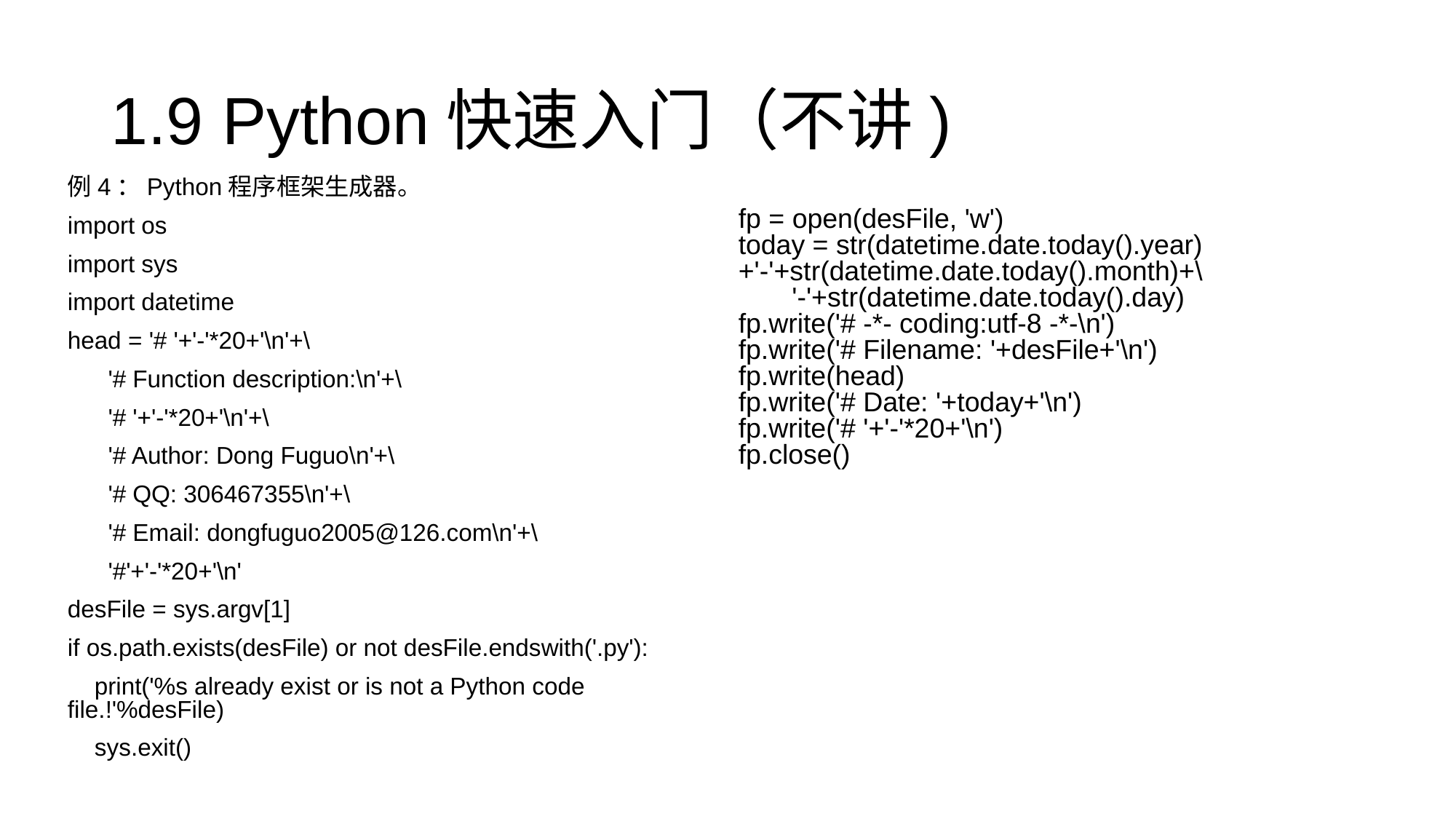

# 1.9 Python快速入门（不讲)
例4：Python程序框架生成器。
import os
import sys
import datetime
head = '# '+'-'*20+'\n'+\
      '# Function description:\n'+\
      '# '+'-'*20+'\n'+\
      '# Author: Dong Fuguo\n'+\
      '# QQ: 306467355\n'+\
      '# Email: dongfuguo2005@126.com\n'+\
      '#'+'-'*20+'\n'
desFile = sys.argv[1]
if os.path.exists(desFile) or not desFile.endswith('.py'):
    print('%s already exist or is not a Python code file.!'%desFile)
    sys.exit()
fp = open(desFile, 'w')
today = str(datetime.date.today().year)+'-'+str(datetime.date.today().month)+\
       '-'+str(datetime.date.today().day)
fp.write('# -*- coding:utf-8 -*-\n')
fp.write('# Filename: '+desFile+'\n')
fp.write(head)
fp.write('# Date: '+today+'\n')
fp.write('# '+'-'*20+'\n')
fp.close()